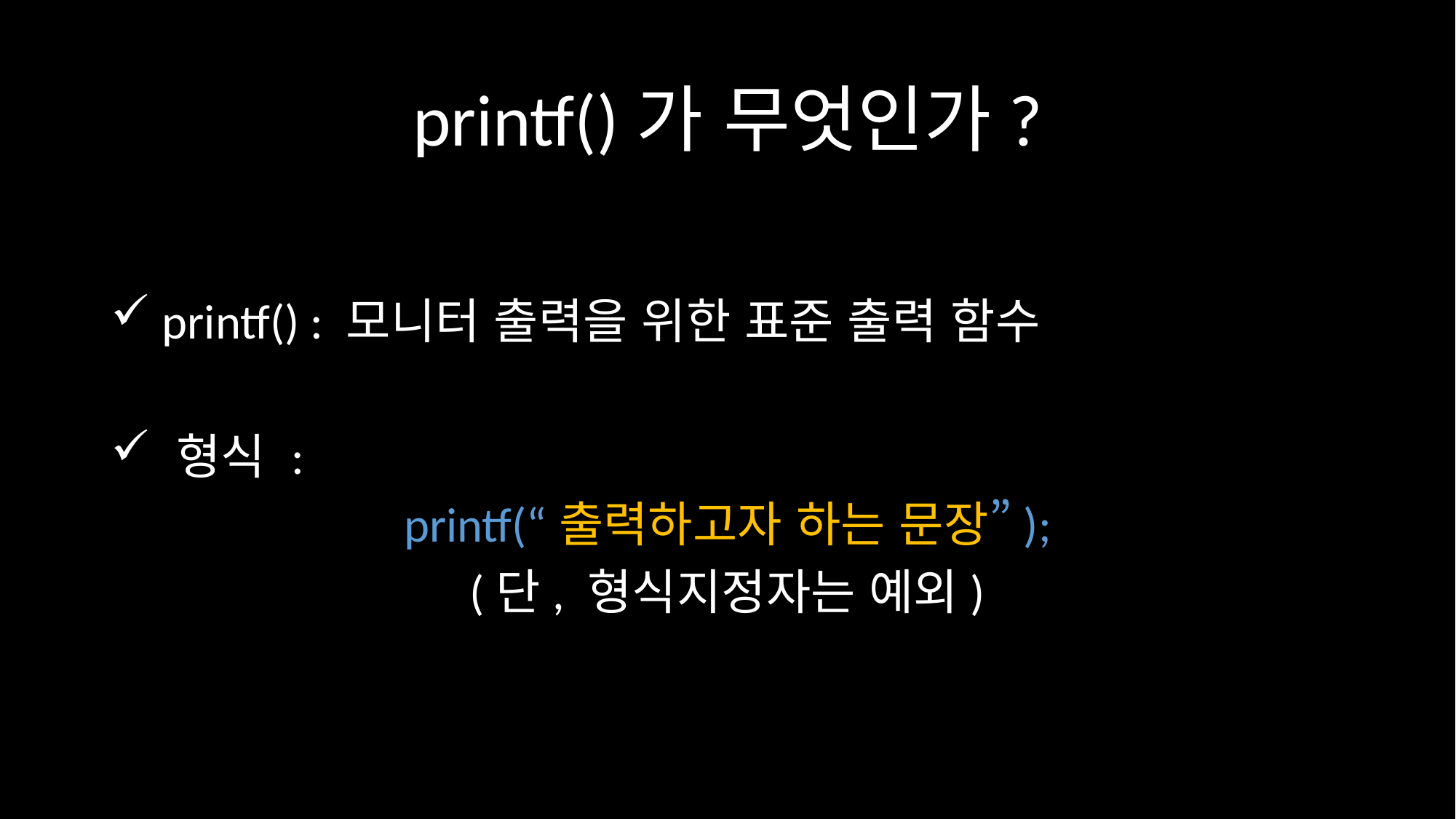

# printf()가 무엇인가?

 printf() : 모니터 출력을 위한 표준 출력 함수

 형식 :
printf(“출력하고자 하는 문장”);
(단, 형식지정자는 예외)